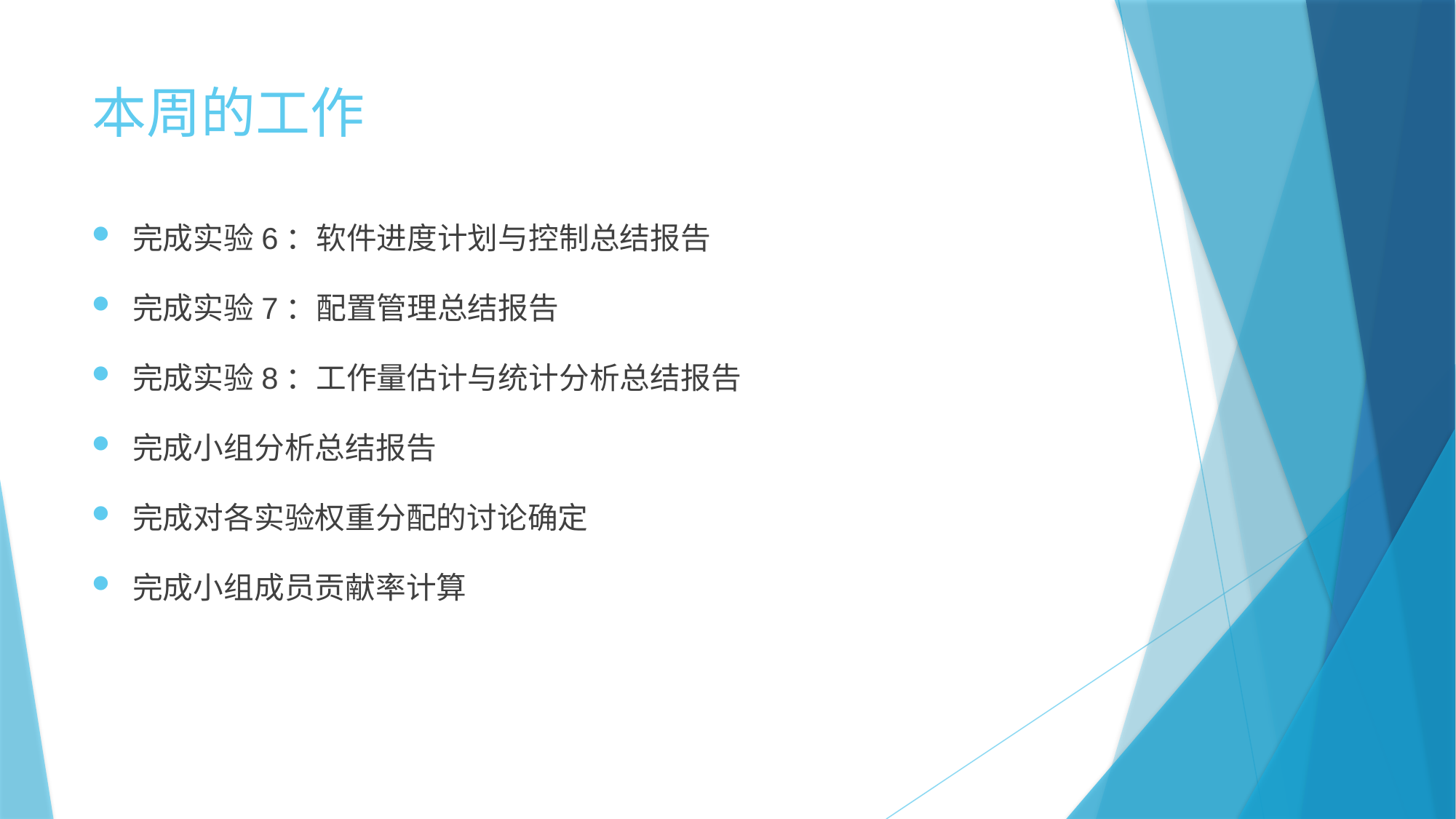

# 本周的工作
完成实验6：软件进度计划与控制总结报告
完成实验7：配置管理总结报告
完成实验8：工作量估计与统计分析总结报告
完成小组分析总结报告
完成对各实验权重分配的讨论确定
完成小组成员贡献率计算